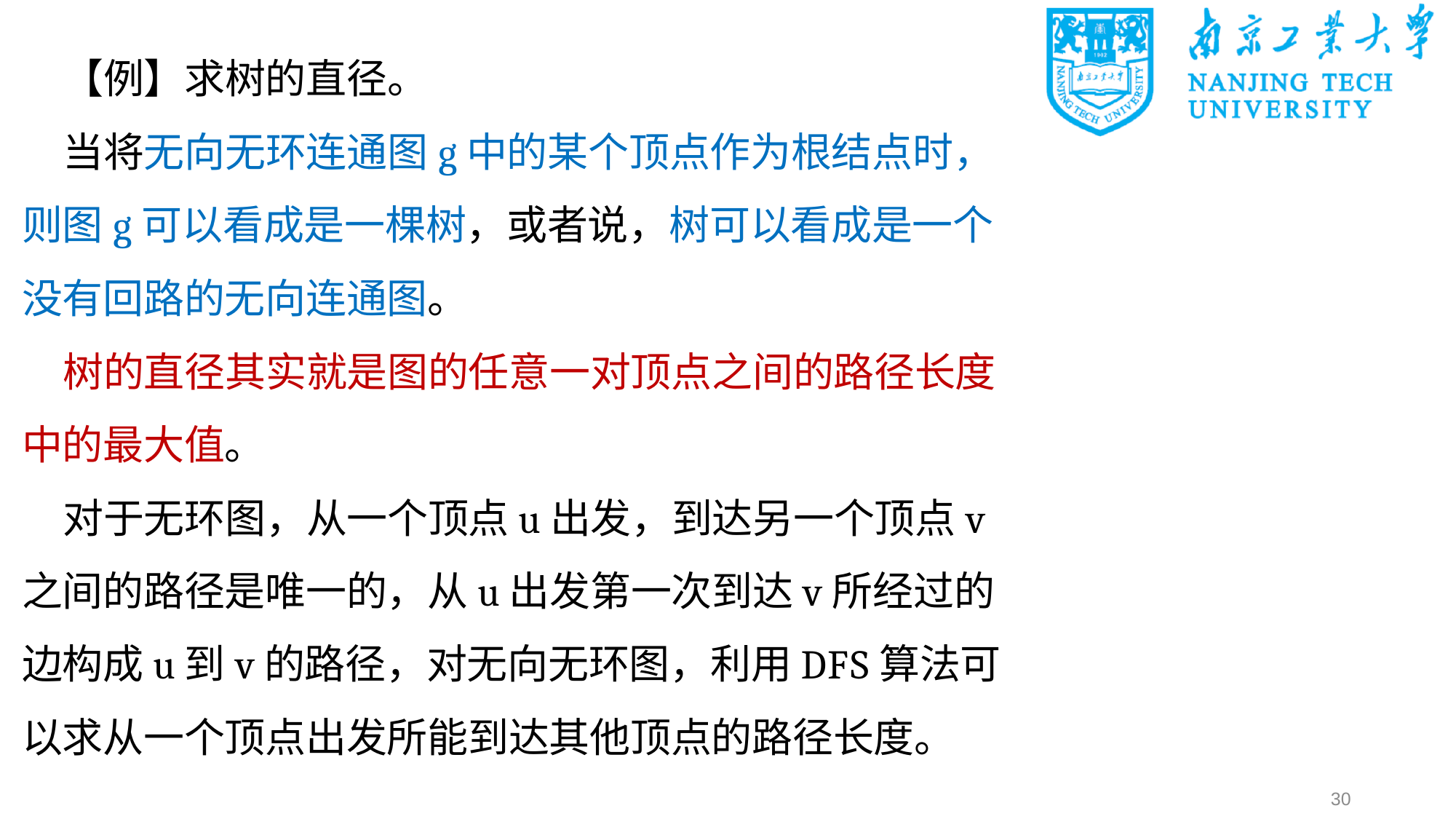

【例】求树的直径。
当将无向无环连通图g中的某个顶点作为根结点时，则图g可以看成是一棵树，或者说，树可以看成是一个没有回路的无向连通图。
树的直径其实就是图的任意一对顶点之间的路径长度中的最大值。
对于无环图，从一个顶点u出发，到达另一个顶点v之间的路径是唯一的，从u出发第一次到达v所经过的边构成u到v的路径，对无向无环图，利用DFS算法可以求从一个顶点出发所能到达其他顶点的路径长度。
30